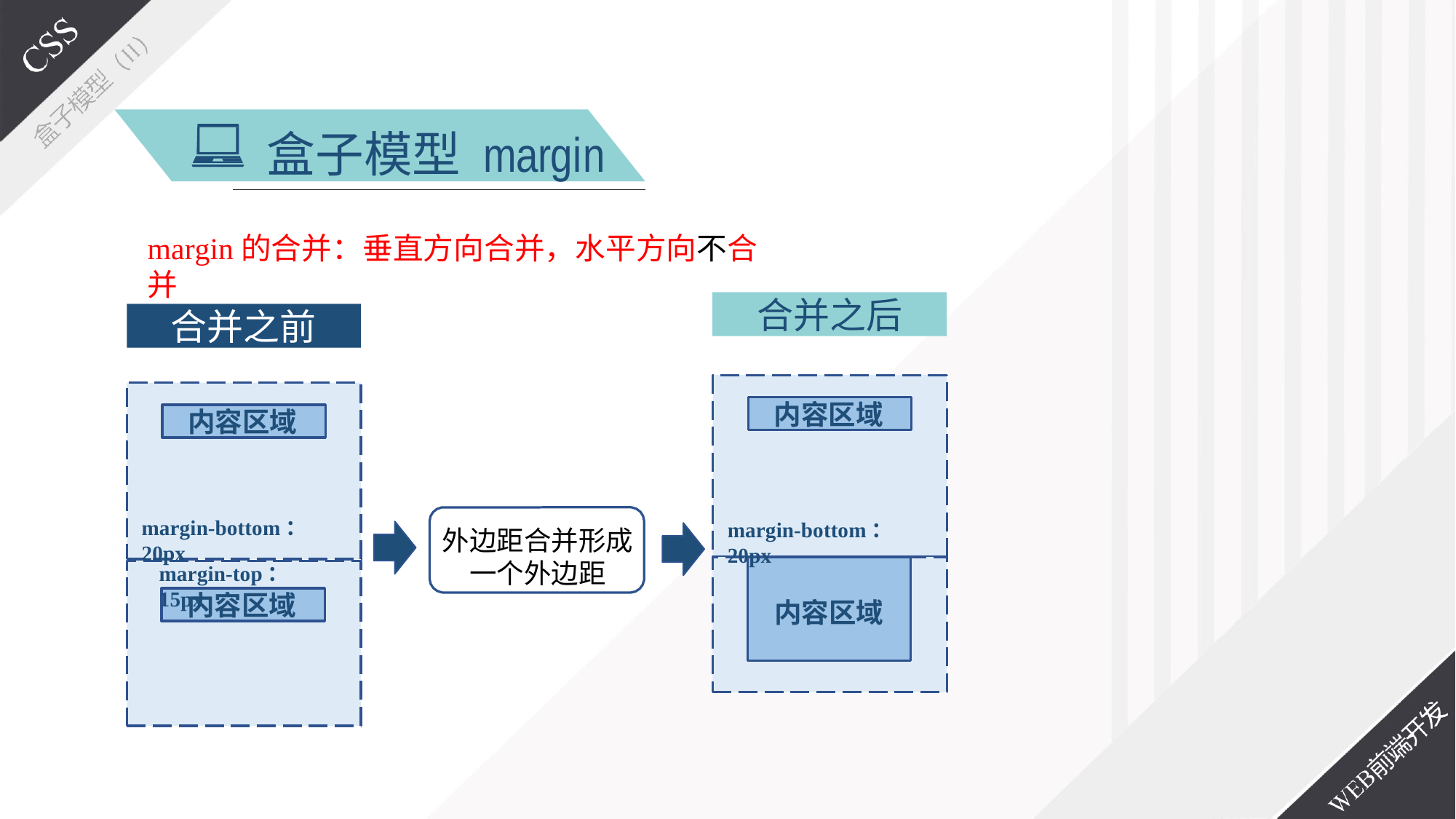

# 盒子模型 margin

margin的合并：垂直方向合并，水平方向不合并
合并之后
合并之前

内容区域
内容区域

margin-bottom：20px
margin-bottom：20px

外边距合并形成 一个外边距

margin-top：15px

内容区域
内容区域